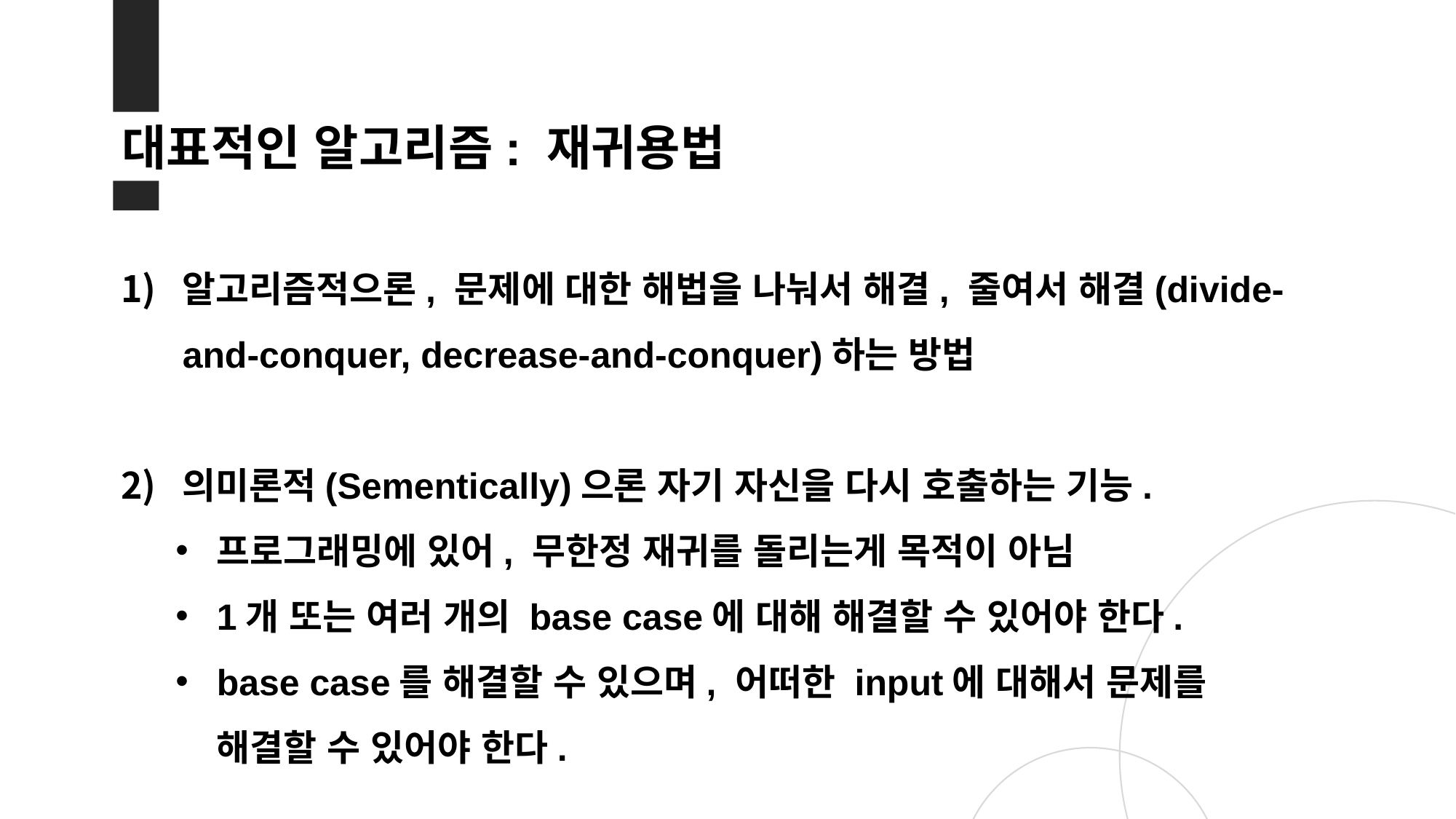

대표적인 알고리즘: 재귀용법
알고리즘적으론, 문제에 대한 해법을 나눠서 해결, 줄여서 해결(divide-and-conquer, decrease-and-conquer)하는 방법

의미론적(Sementically)으론 자기 자신을 다시 호출하는 기능.
프로그래밍에 있어, 무한정 재귀를 돌리는게 목적이 아님
1개 또는 여러 개의 base case에 대해 해결할 수 있어야 한다.
base case를 해결할 수 있으며, 어떠한 input에 대해서 문제를 해결할 수 있어야 한다.